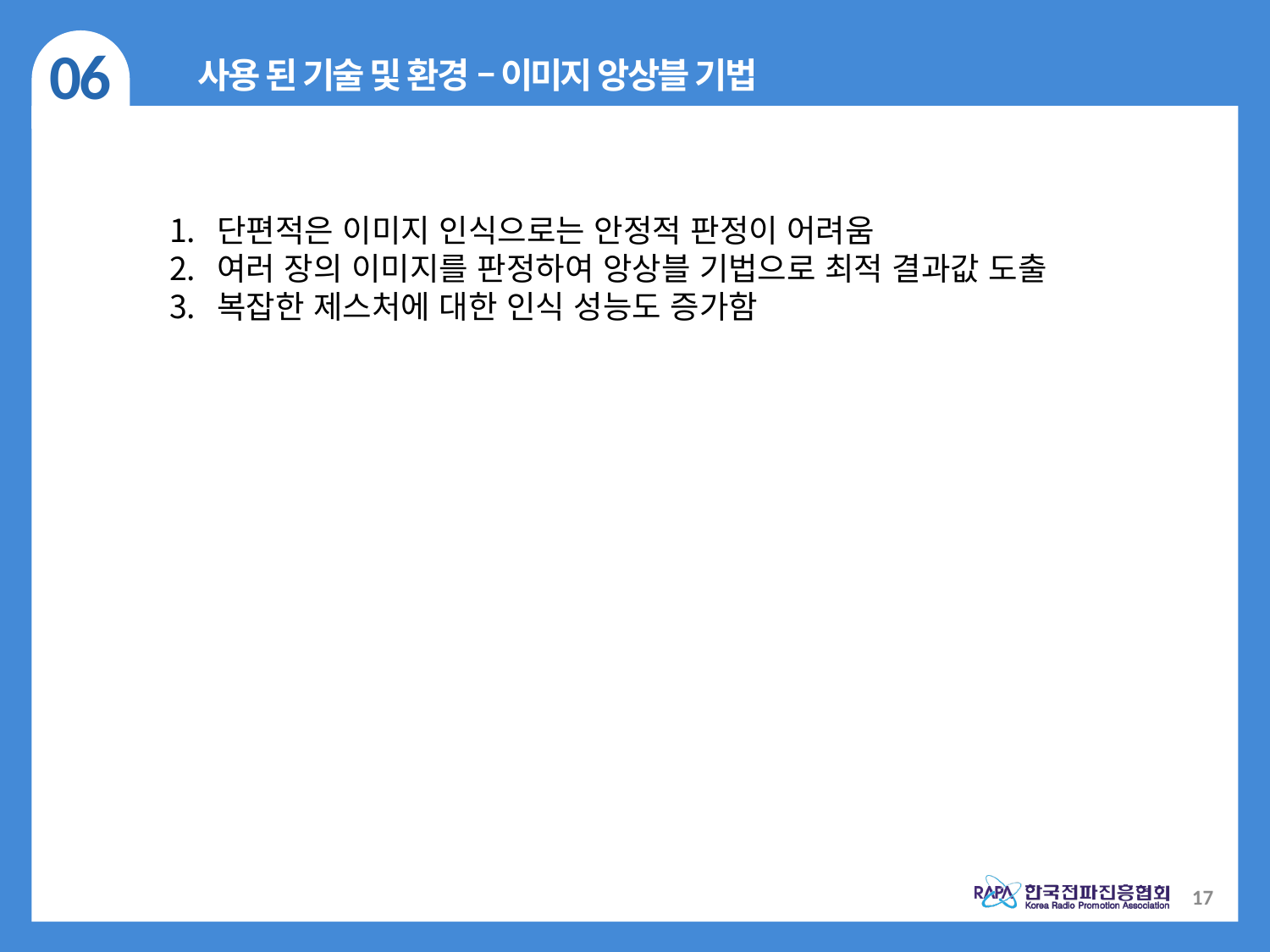

06
사용 된 기술 및 환경 – 이미지 앙상블 기법
단편적은 이미지 인식으로는 안정적 판정이 어려움
여러 장의 이미지를 판정하여 앙상블 기법으로 최적 결과값 도출
복잡한 제스처에 대한 인식 성능도 증가함
17